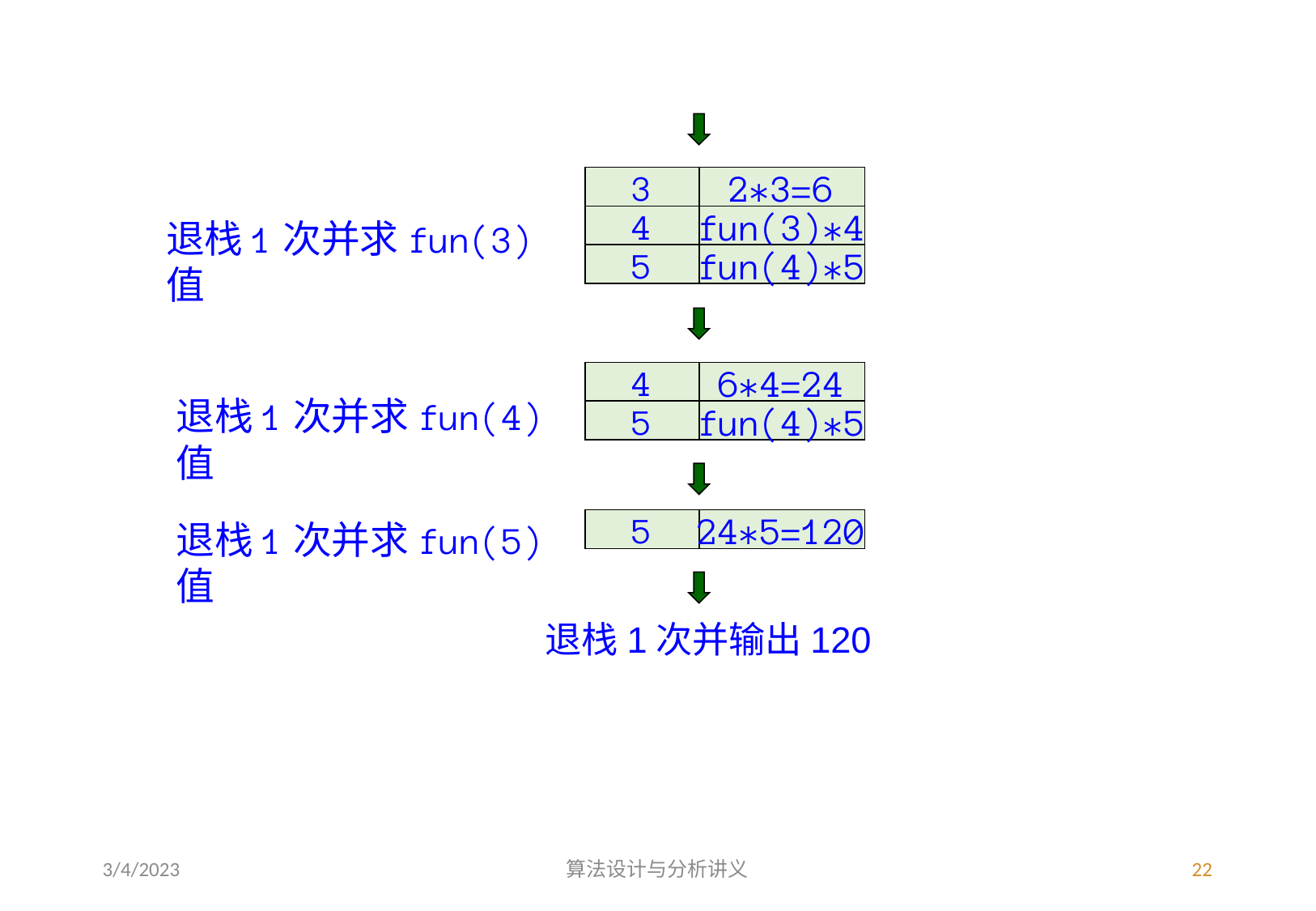

3
2*3=6
4
fun(3)*4
退栈1次并求fun(3)值
5
fun(4)*5

4
6*4=24
退栈1次并求fun(4)值
5
fun(4)*5

退栈1次并求fun(5)值
5
24*5=120

退栈1次并输出120
3/4/2023
算法设计与分析讲义
22